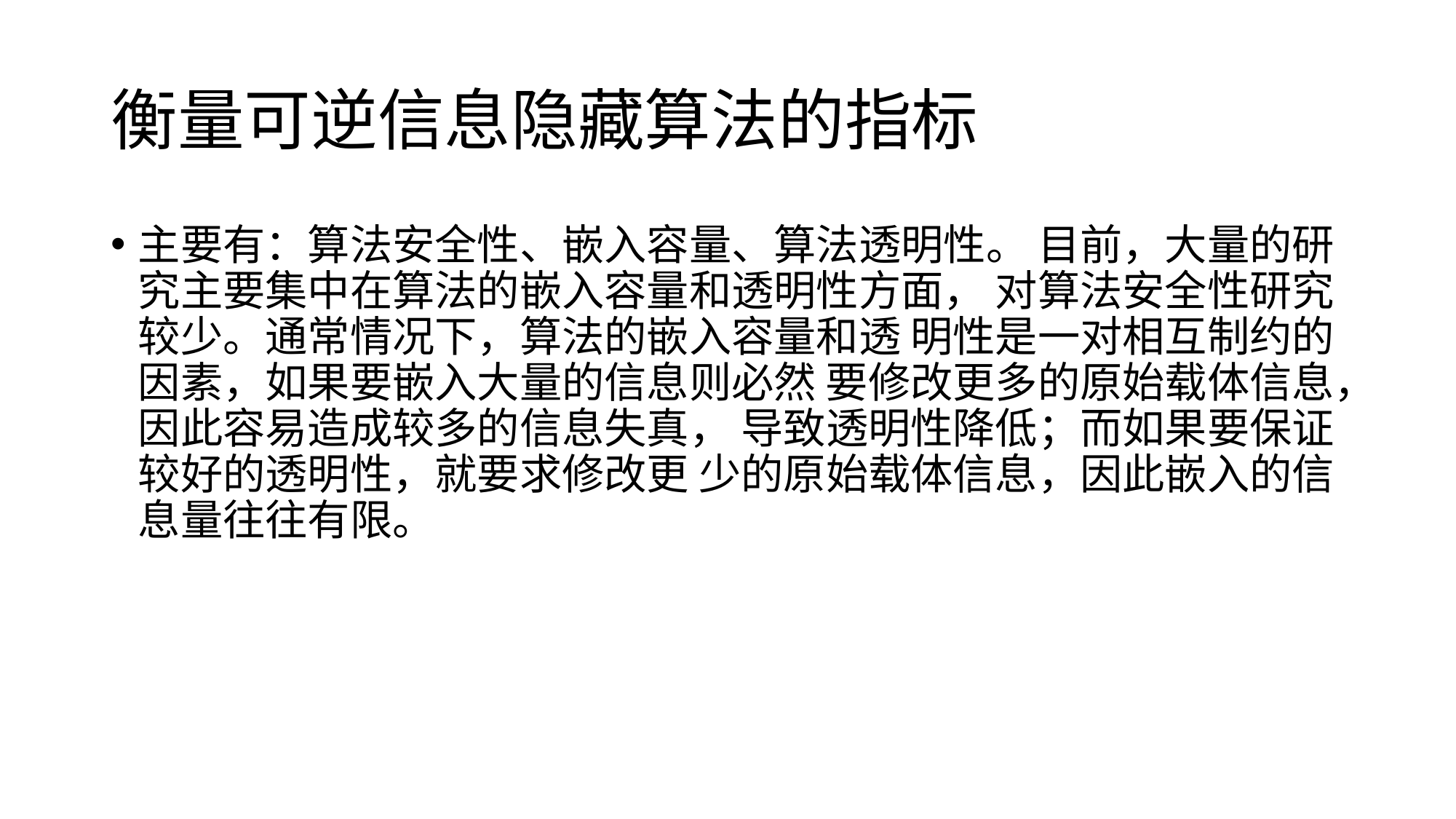

# 衡量可逆信息隐藏算法的指标
主要有：算法安全性、嵌入容量、算法透明性。 目前，大量的研究主要集中在算法的嵌入容量和透明性方面， 对算法安全性研究较少。通常情况下，算法的嵌入容量和透 明性是一对相互制约的因素，如果要嵌入大量的信息则必然 要修改更多的原始载体信息，因此容易造成较多的信息失真， 导致透明性降低；而如果要保证较好的透明性，就要求修改更 少的原始载体信息，因此嵌入的信息量往往有限。